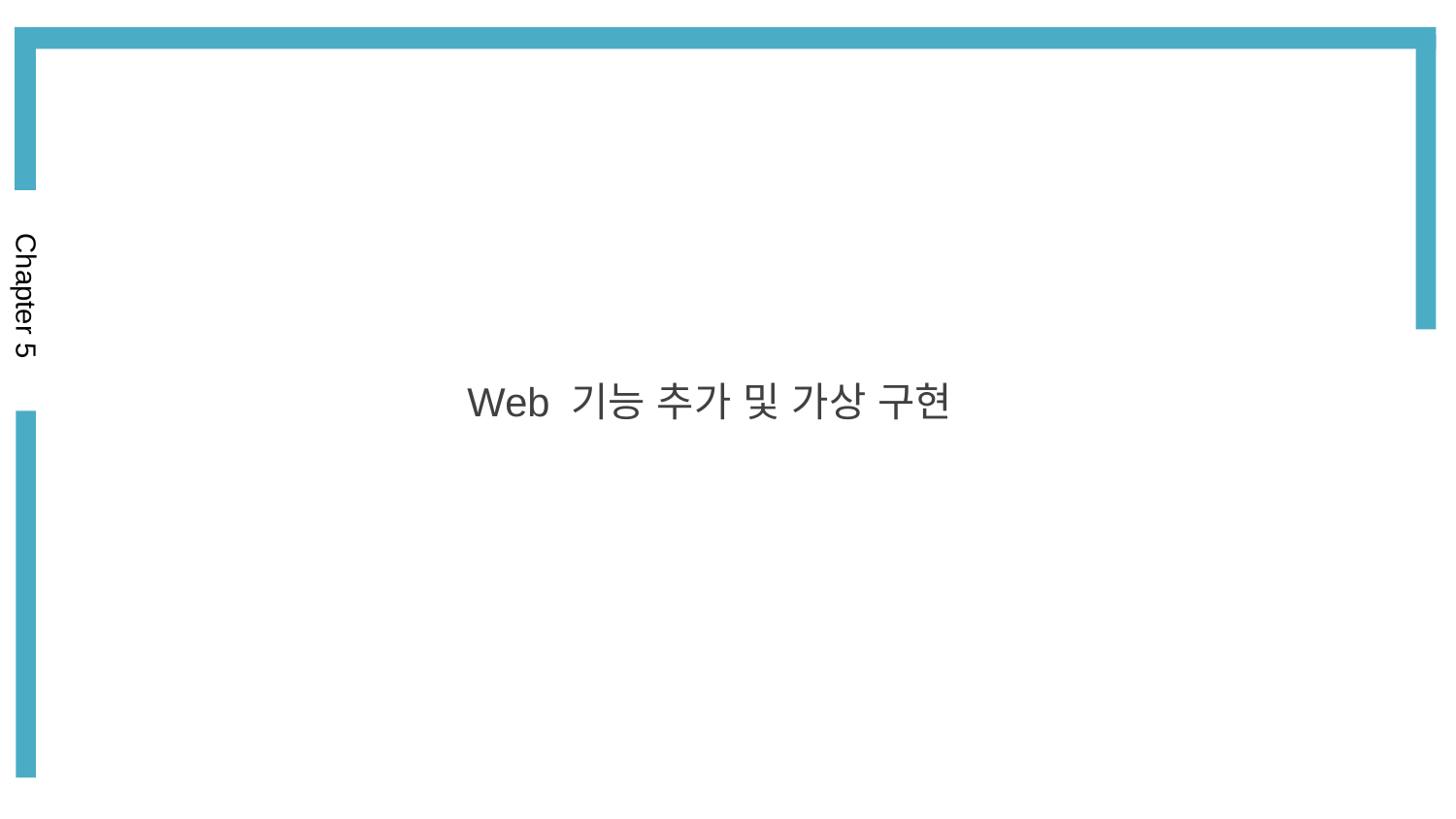

Chapter 5
Web 기능 추가 및 가상 구현